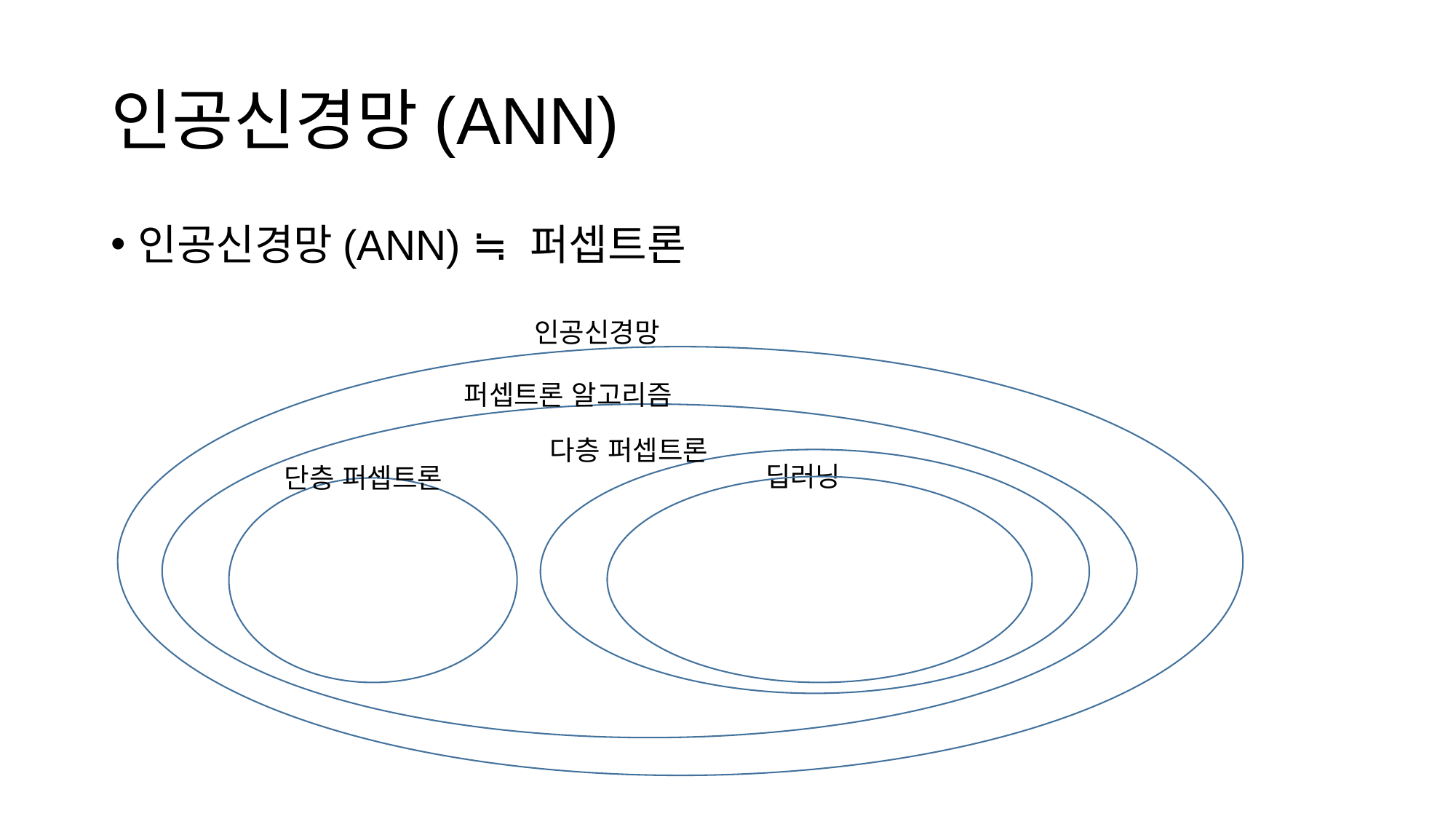

# 인공신경망(ANN)
인공신경망(ANN) ≒ 퍼셉트론
인공신경망

퍼셉트론 알고리즘

다층 퍼셉트론

딥러닝
단층 퍼셉트론